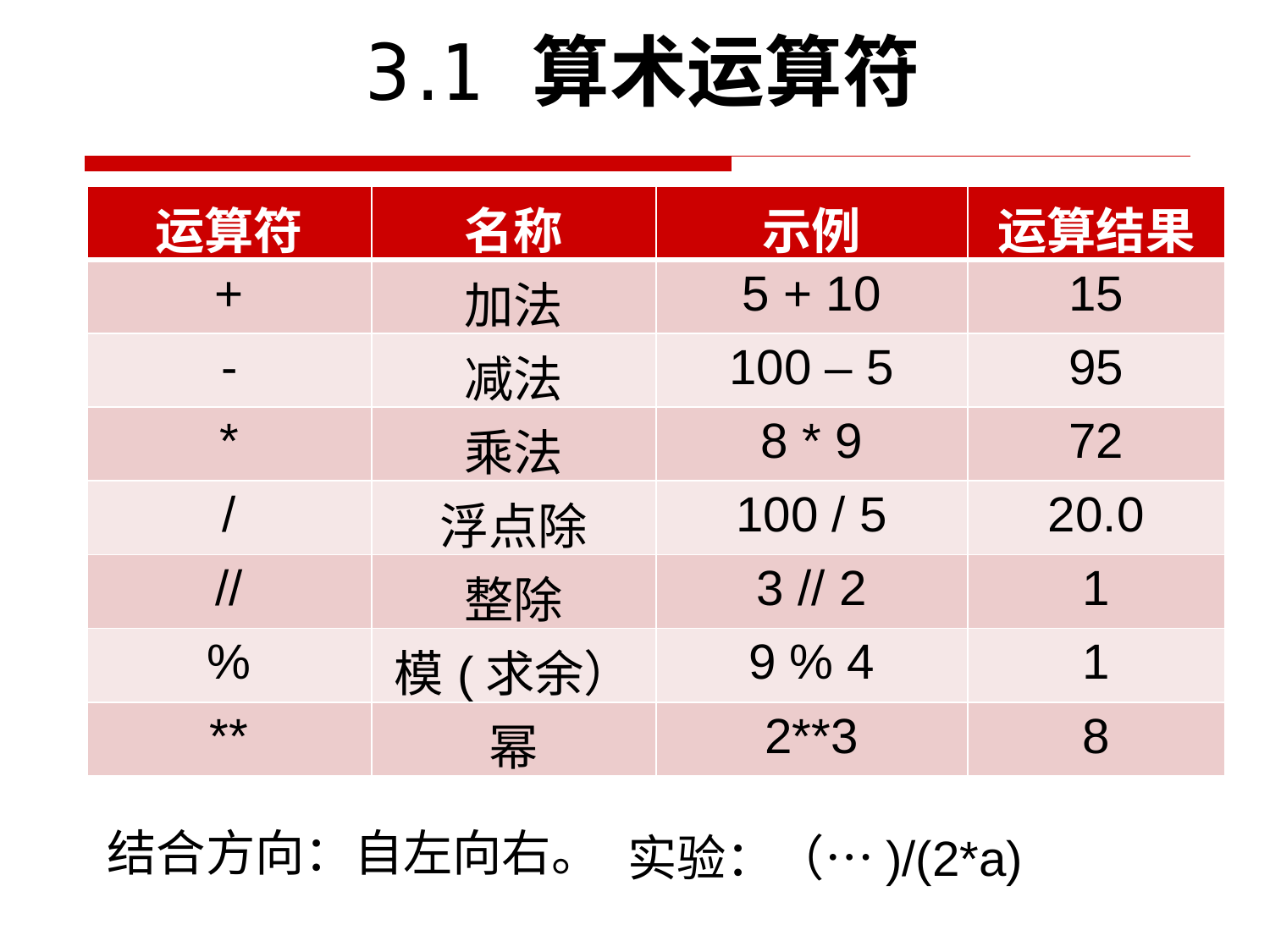

3.1 算术运算符
| 运算符 | 名称 | 示例 | 运算结果 |
| --- | --- | --- | --- |
| + | 加法 | 5 + 10 | 15 |
| - | 减法 | 100 – 5 | 95 |
| \* | 乘法 | 8 \* 9 | 72 |
| / | 浮点除 | 100 / 5 | 20.0 |
| // | 整除 | 3 // 2 | 1 |
| % | 模(求余） | 9 % 4 | 1 |
| \*\* | 幂 | 2\*\*3 | 8 |
结合方向：自左向右。
实验：（…)/(2*a)